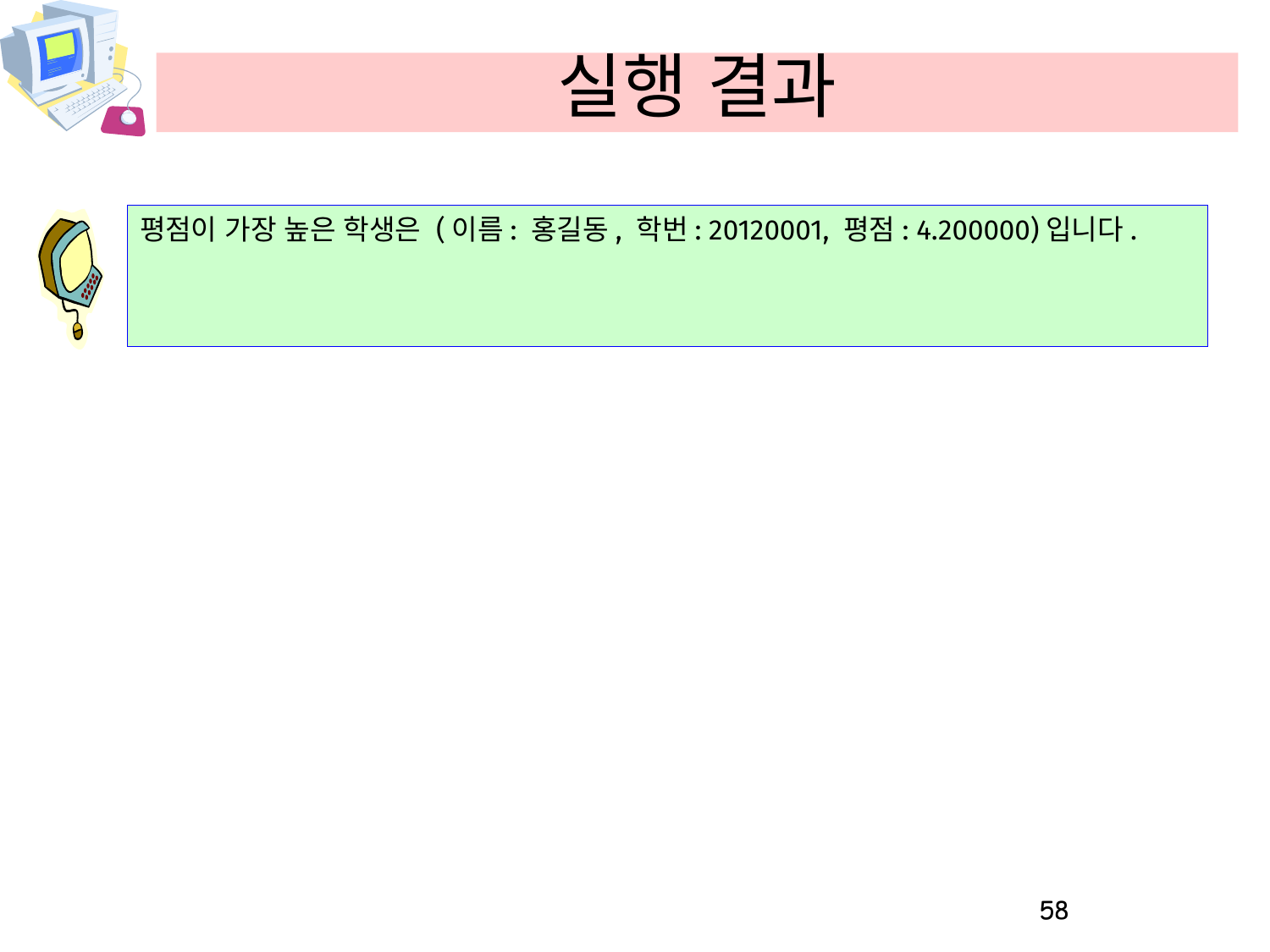

# 실행 결과
평점이 가장 높은 학생은 (이름: 홍길동, 학번: 20120001, 평점: 4.200000)입니다.

58